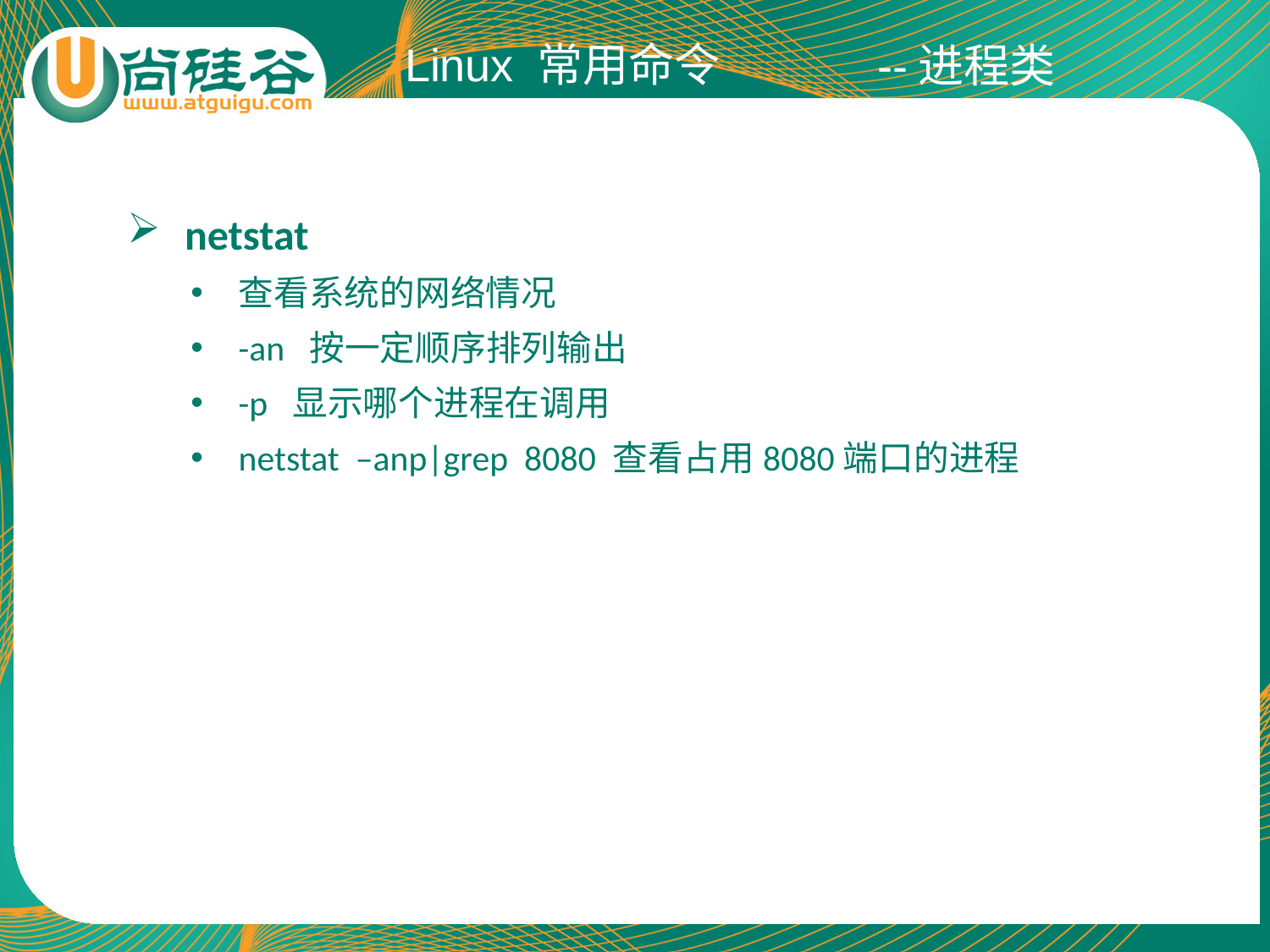

Linux 常用命令
--进程类
 netstat
查看系统的网络情况
-an  按一定顺序排列输出
-p  显示哪个进程在调用
netstat  –anp|grep  8080 查看占用8080端口的进程